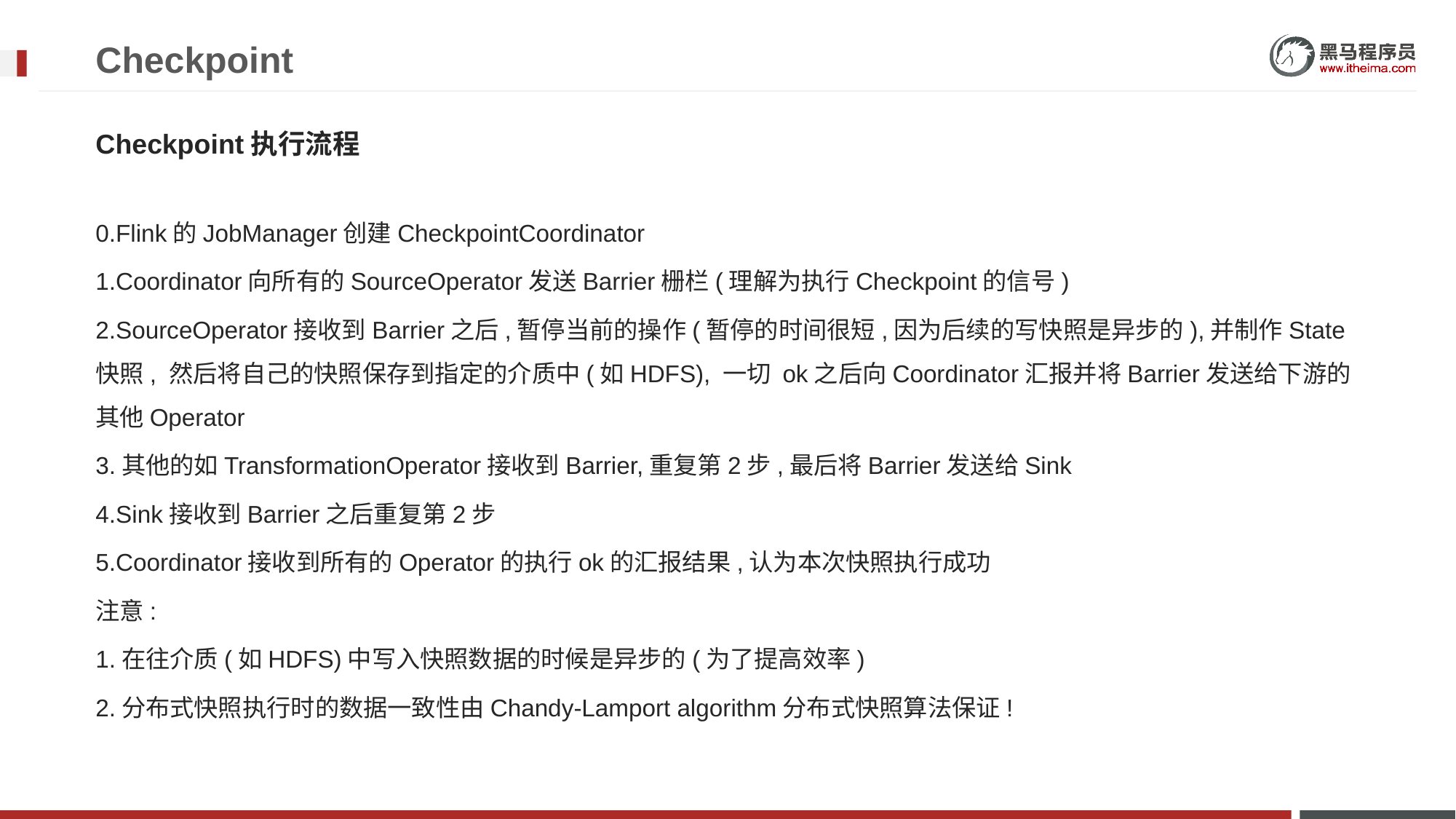

# Checkpoint
Checkpoint执行流程
0.Flink的JobManager创建CheckpointCoordinator
1.Coordinator向所有的SourceOperator发送Barrier栅栏(理解为执行Checkpoint的信号)
2.SourceOperator接收到Barrier之后,暂停当前的操作(暂停的时间很短,因为后续的写快照是异步的),并制作State快照, 然后将自己的快照保存到指定的介质中(如HDFS), 一切 ok之后向Coordinator汇报并将Barrier发送给下游的其他Operator
3.其他的如TransformationOperator接收到Barrier,重复第2步,最后将Barrier发送给Sink
4.Sink接收到Barrier之后重复第2步
5.Coordinator接收到所有的Operator的执行ok的汇报结果,认为本次快照执行成功
注意:
1.在往介质(如HDFS)中写入快照数据的时候是异步的(为了提高效率)
2.分布式快照执行时的数据一致性由Chandy-Lamport algorithm分布式快照算法保证!